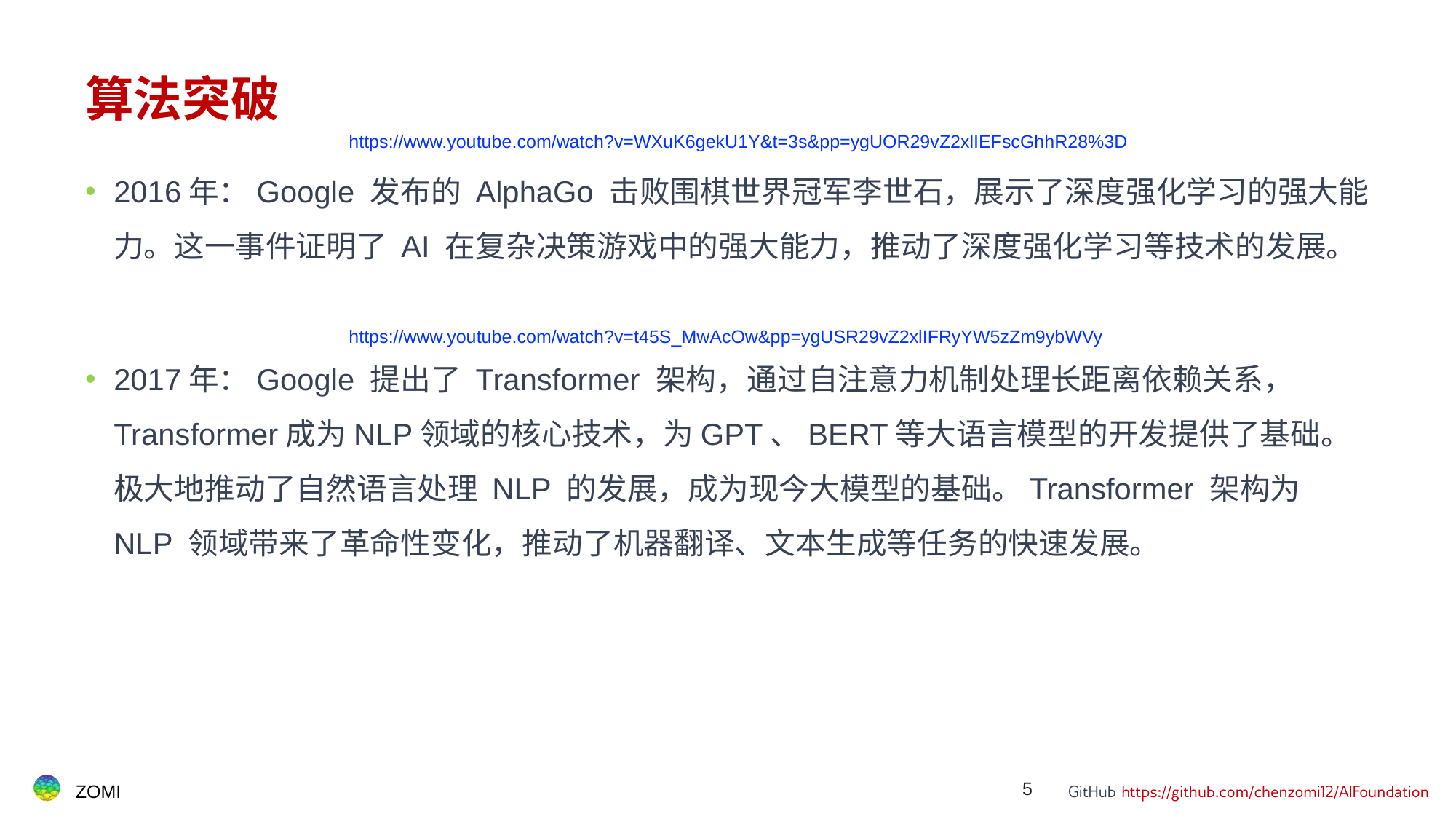

# 算法突破
https://www.youtube.com/watch?v=WXuK6gekU1Y&t=3s&pp=ygUOR29vZ2xlIEFscGhhR28%3D
2016年：Google 发布的 AlphaGo 击败围棋世界冠军李世石，展示了深度强化学习的强大能力。这一事件证明了 AI 在复杂决策游戏中的强大能力，推动了深度强化学习等技术的发展。

2017年：Google 提出了 Transformer 架构，通过自注意力机制处理长距离依赖关系， Transformer成为NLP领域的核心技术，为GPT、BERT等大语言模型的开发提供了基础。极大地推动了自然语言处理 NLP 的发展，成为现今大模型的基础。Transformer 架构为 NLP 领域带来了革命性变化，推动了机器翻译、文本生成等任务的快速发展。
https://www.youtube.com/watch?v=t45S_MwAcOw&pp=ygUSR29vZ2xlIFRyYW5zZm9ybWVy